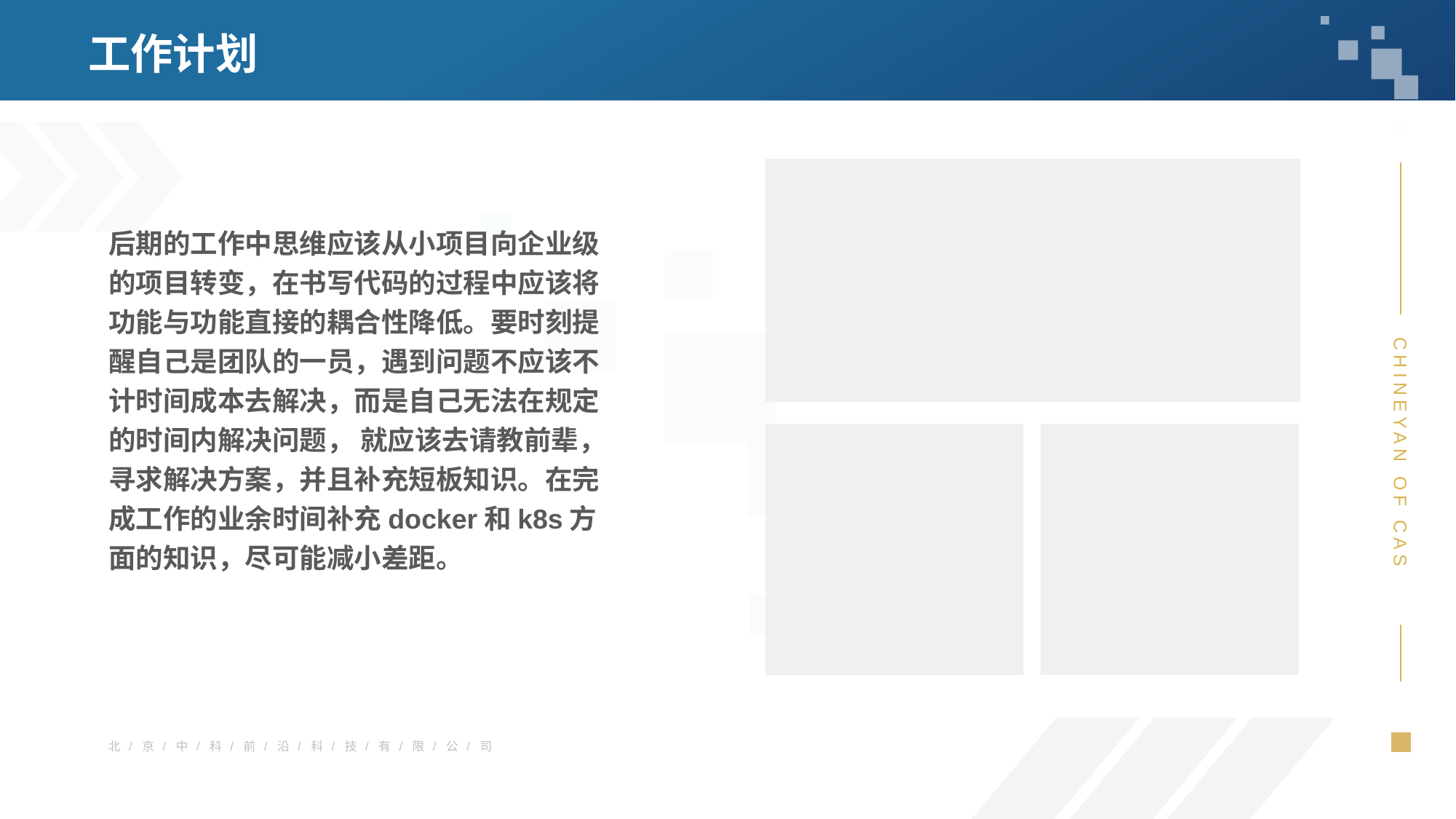

工作计划

后期的工作中思维应该从小项目向企业级的项目转变，在书写代码的过程中应该将功能与功能直接的耦合性降低。要时刻提醒自己是团队的一员，遇到问题不应该不计时间成本去解决，而是自己无法在规定的时间内解决问题， 就应该去请教前辈， 寻求解决方案，并且补充短板知识。在完成工作的业余时间补充docker和k8s方面的知识，尽可能减小差距。